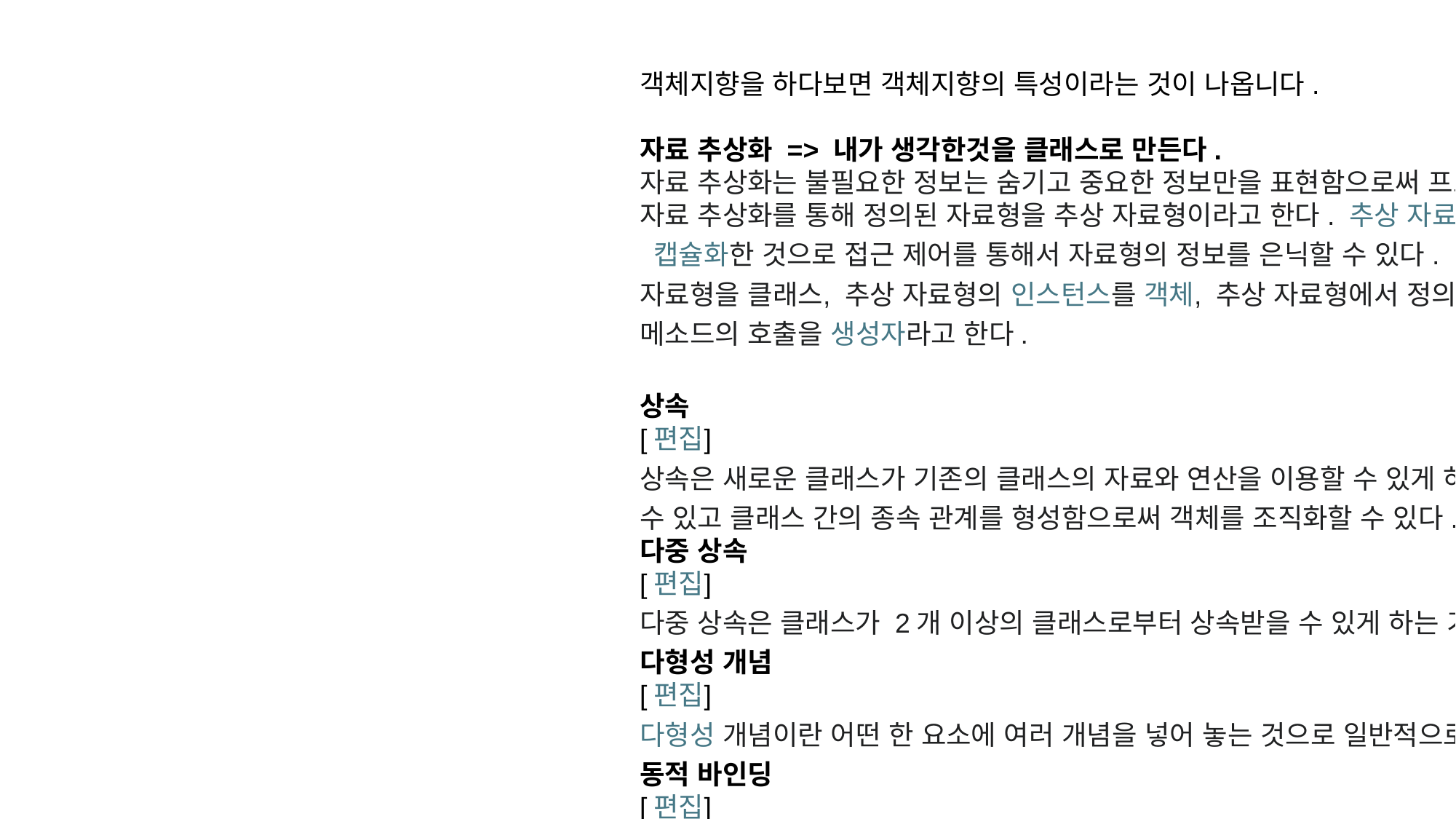

객체지향을 하다보면 객체지향의 특성이라는 것이 나옵니다.

자료 추상화 => 내가 생각한것을 클래스로 만든다.
자료 추상화는 불필요한 정보는 숨기고 중요한 정보만을 표현함으로써 프로그램을 간단히 만드는 것이다.
자료 추상화를 통해 정의된 자료형을 추상 자료형이라고 한다. 추상 자료형은 자료형의 자료 표현과 자료형의 연산을
 캡슐화한 것으로 접근 제어를 통해서 자료형의 정보를 은닉할 수 있다. 객체 지향 프로그래밍에서 일반적으로 추상
자료형을 클래스, 추상 자료형의 인스턴스를 객체, 추상 자료형에서 정의된 연산을 메소드(함수),
메소드의 호출을 생성자라고 한다.

상속
[편집]
상속은 새로운 클래스가 기존의 클래스의 자료와 연산을 이용할 수 있게 하는 기능이다. 상속을 받는 새로운 클래스를 부클래스, 파생 클래스, 하위 클래스, 자식 클래스라고 하며 새로운 클래스가 상속하는 기존의 클래스를 기반 클래스, 상위 클래스, 부모 클래스라고 한다. 상속을 통해서 기존의 클래스를 상속받은 하위 클래스를 이용해 프로그램의 요구에 맞추어 클래스를 수정할 수 있고 클래스 간의 종속 관계를 형성함으로써 객체를 조직화할 수 있다.
다중 상속
[편집]
다중 상속은 클래스가 2개 이상의 클래스로부터 상속받을 수 있게 하는 기능이다. 클래스들의 기능이 동시에 필요할 때 용이하나 클래스의 상속 관계에 혼란을 줄 수 있고(예: 다이아몬드 상속) 프로그래밍 언어에 따라 사용 가능 유무가 다르므로 주의해서 사용해야 한다. 자바는 지원하지 않는다.
다형성 개념
[편집]
다형성 개념이란 어떤 한 요소에 여러 개념을 넣어 놓는 것으로 일반적으로 오버라이딩(같은 이름의 메소드가 여러 클래스에서 다른 기능을 하는 것)이나 오버로딩(같은 이름의 메소드가 인자의 개수나 자료형에 따라서 다른 기능을 하는 것)을 의미한다. 다형 개념을 통해서 프로그램 안의 객체 간의 관계를 조직적으로 나타낼 수 있다.
동적 바인딩
[편집]
동적 바인딩은 실행 시간 중에 일어나거나 실행 과정에서 변경될 수 있는 바인딩으로 컴파일 시간에 완료되어 변화하지 않는 정적 바인딩과 대비되는 개념이다. 동적 바인딩은 프로그램의 한 개체나 기호를 실행 과정에 여러 속성이나 연산에 바인딩함으로써 다형 개념을 실현한다.